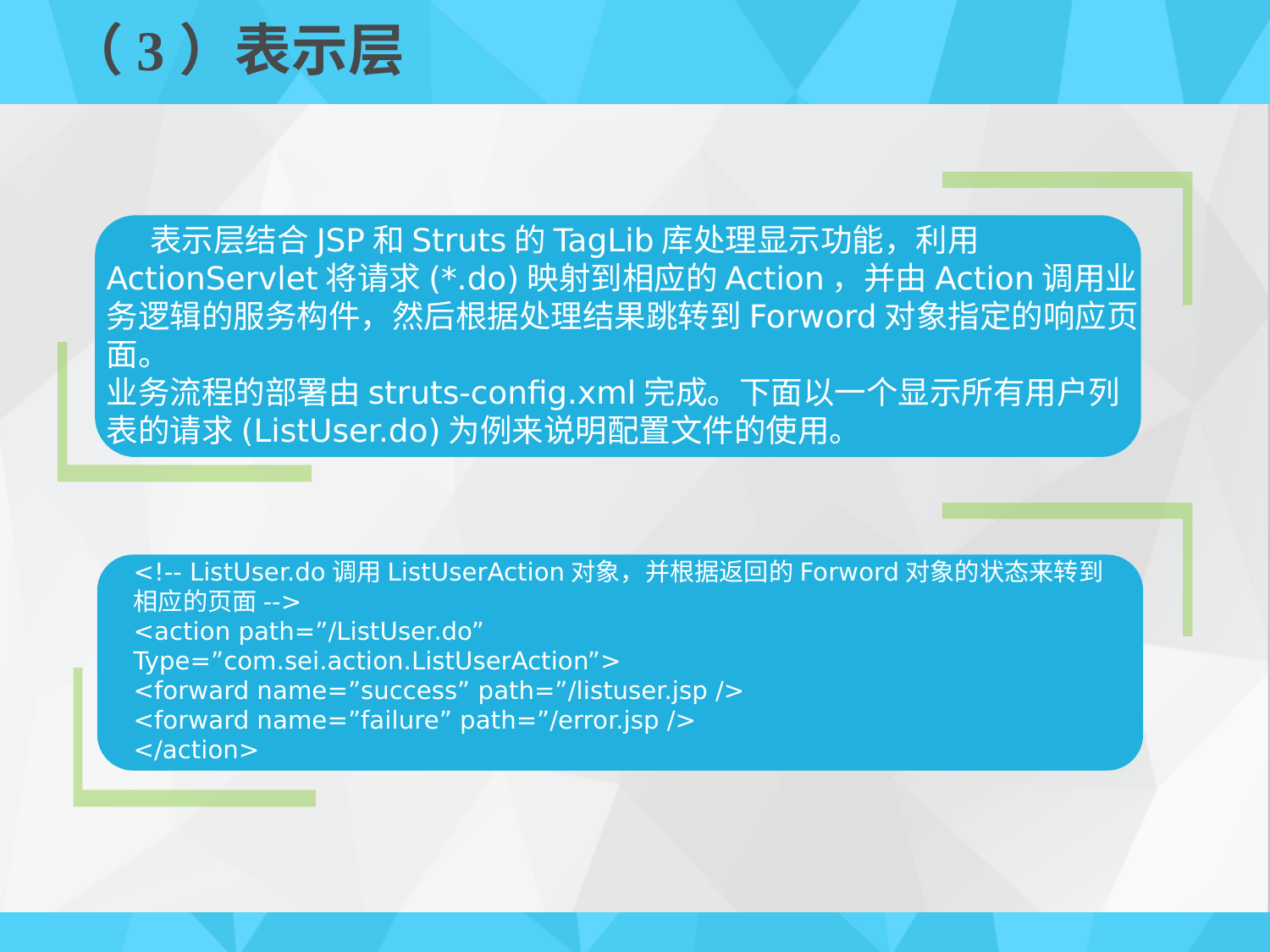

# （3）表示层

     表示层结合JSP和Struts的TagLib库处理显示功能，利用ActionServlet将请求(*.do)映射到相应的Action，并由Action调用业务逻辑的服务构件，然后根据处理结果跳转到Forword对象指定的响应页面。
业务流程的部署由struts-config.xml完成。下面以一个显示所有用户列表的请求(ListUser.do)为例来说明配置文件的使用。

<!-- ListUser.do调用ListUserAction对象，并根据返回的Forword对象的状态来转到相应的页面-->
<action path=”/ListUser.do”
Type=”com.sei.action.ListUserAction”>
<forward name=”success” path=”/listuser.jsp />
<forward name=”failure” path=”/error.jsp />
</action>